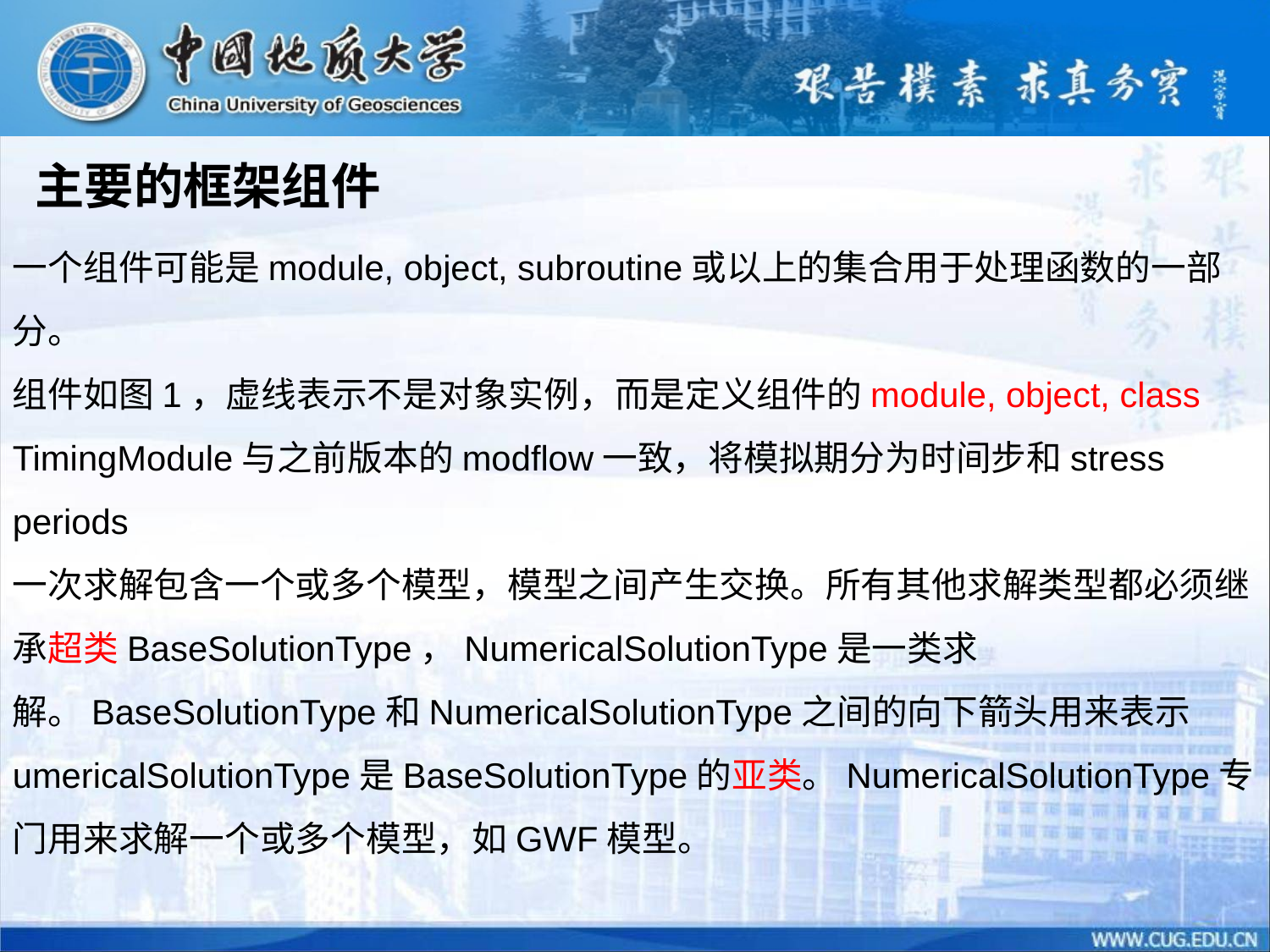

主要的框架组件
一个组件可能是module, object, subroutine或以上的集合用于处理函数的一部分。
组件如图1，虚线表示不是对象实例，而是定义组件的module, object, class
TimingModule与之前版本的modflow一致，将模拟期分为时间步和stress periods
一次求解包含一个或多个模型，模型之间产生交换。所有其他求解类型都必须继承超类BaseSolutionType，NumericalSolutionType是一类求解。BaseSolutionType和NumericalSolutionType之间的向下箭头用来表示umericalSolutionType是BaseSolutionType的亚类。NumericalSolutionType专门用来求解一个或多个模型，如GWF模型。